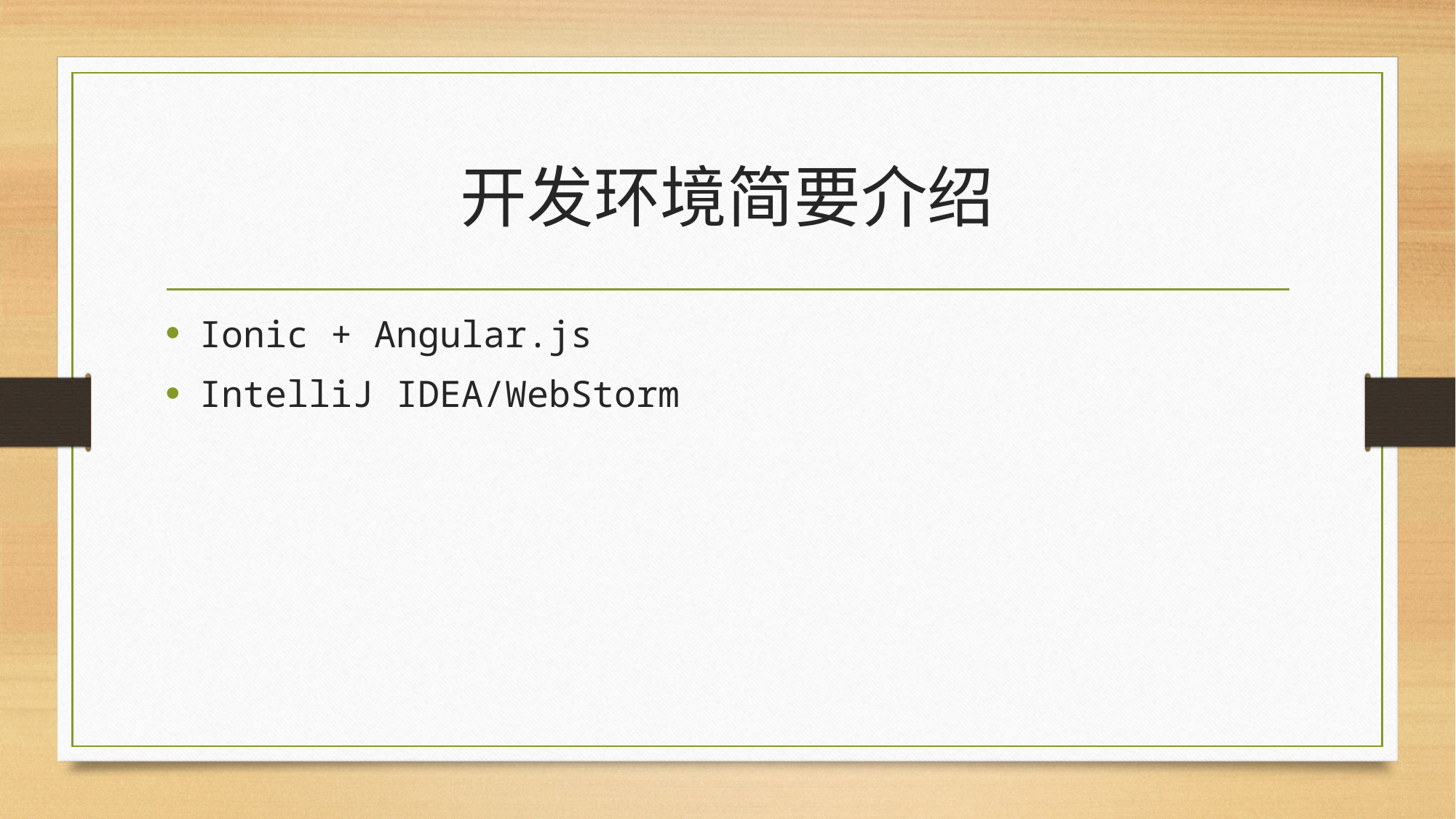

# 开发环境简要介绍
Ionic + Angular.js
IntelliJ IDEA/WebStorm